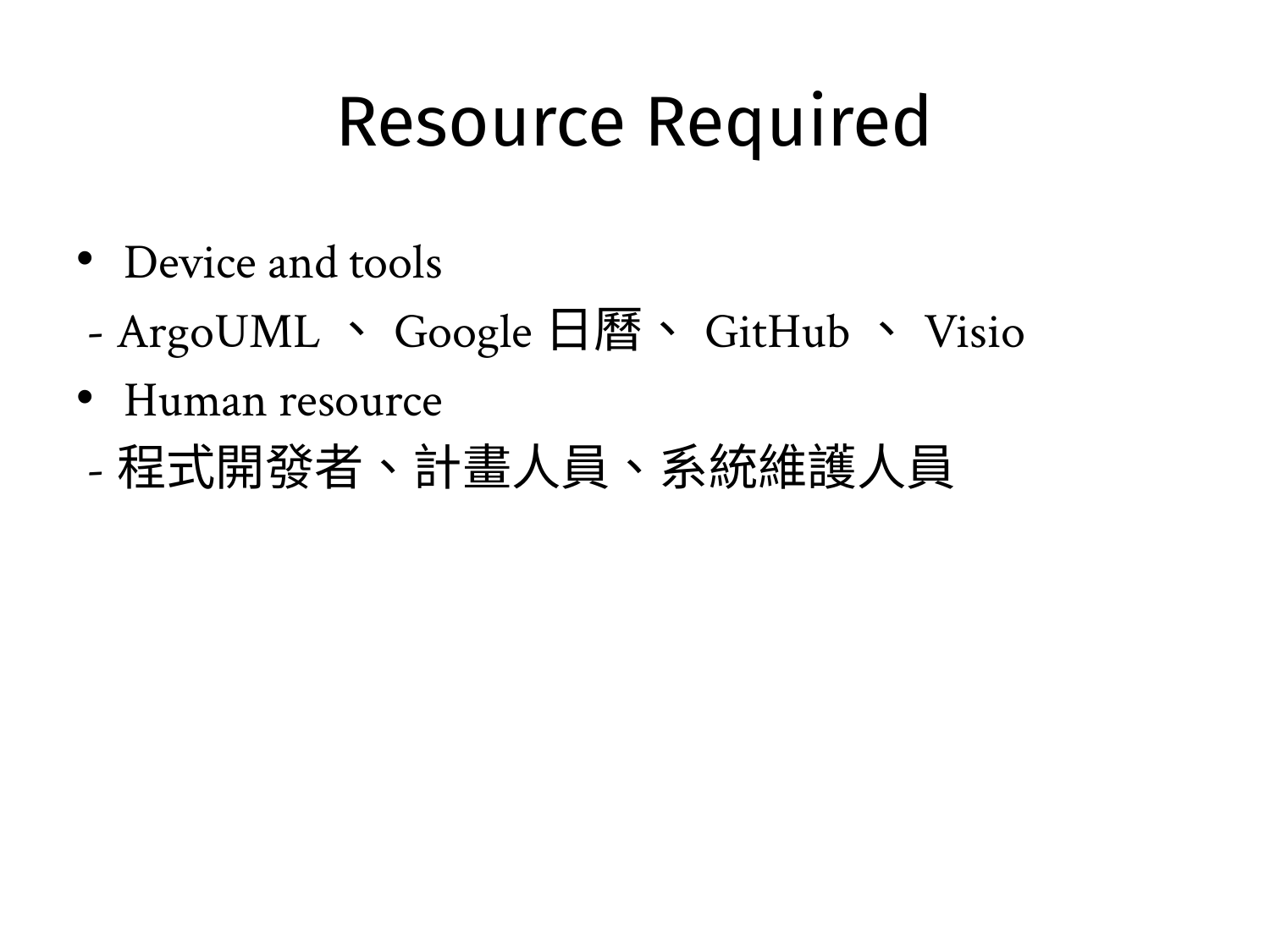

# Resource Required
Device and tools
 - ArgoUML、Google日曆、GitHub、Visio
Human resource
 -程式開發者、計畫人員、系統維護人員